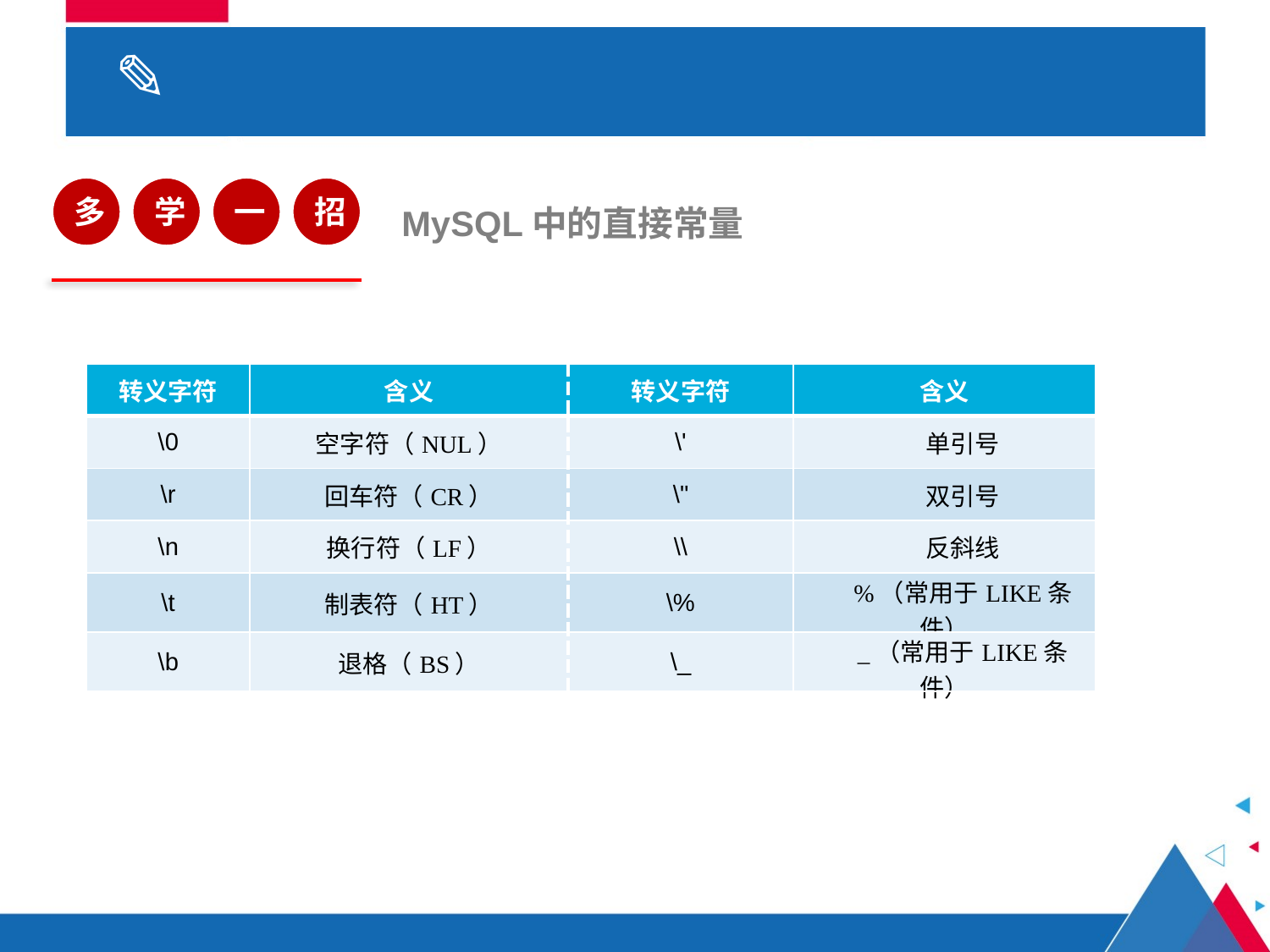

# 3.1 数据类型
多
学
一
招
MySQL中的直接常量
| 转义字符 | 含义 | 转义字符 | 含义 |
| --- | --- | --- | --- |
| \0 | 空字符（NUL） | \' | 单引号 |
| \r | 回车符（CR） | \" | 双引号 |
| \n | 换行符（LF） | \\ | 反斜线 |
| \t | 制表符（HT） | \% | %（常用于LIKE条件） |
| \b | 退格（BS） | \\_ | \_（常用于LIKE条件） |